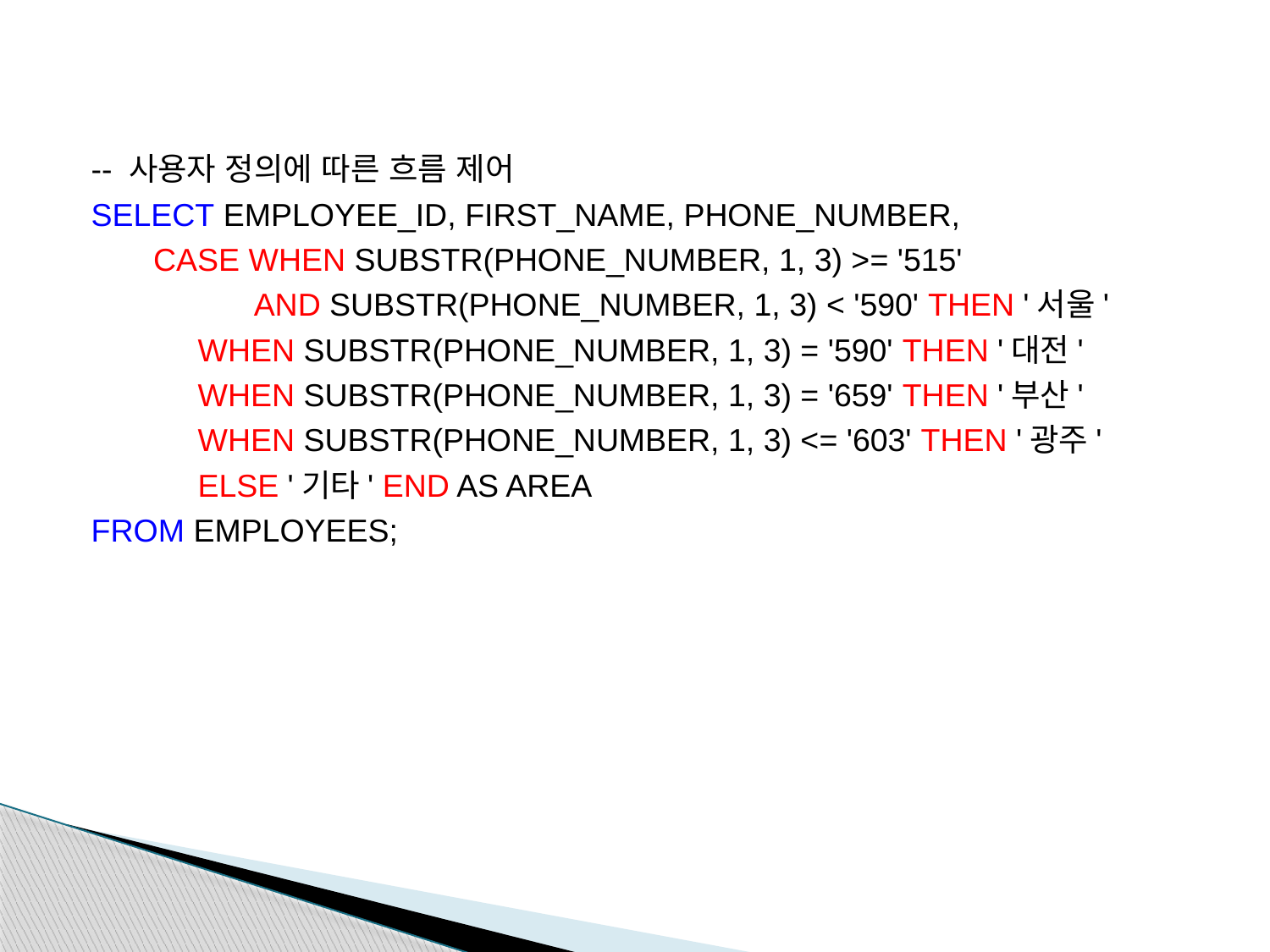

-- 사용자 정의에 따른 흐름 제어
SELECT EMPLOYEE_ID, FIRST_NAME, PHONE_NUMBER,
       CASE WHEN SUBSTR(PHONE_NUMBER, 1, 3) >= '515'
             	AND SUBSTR(PHONE_NUMBER, 1, 3) < '590' THEN '서울'
            WHEN SUBSTR(PHONE_NUMBER, 1, 3) = '590' THEN '대전'
            WHEN SUBSTR(PHONE_NUMBER, 1, 3) = '659' THEN '부산'
            WHEN SUBSTR(PHONE_NUMBER, 1, 3) <= '603' THEN '광주'
            ELSE '기타' END AS AREA
FROM EMPLOYEES;